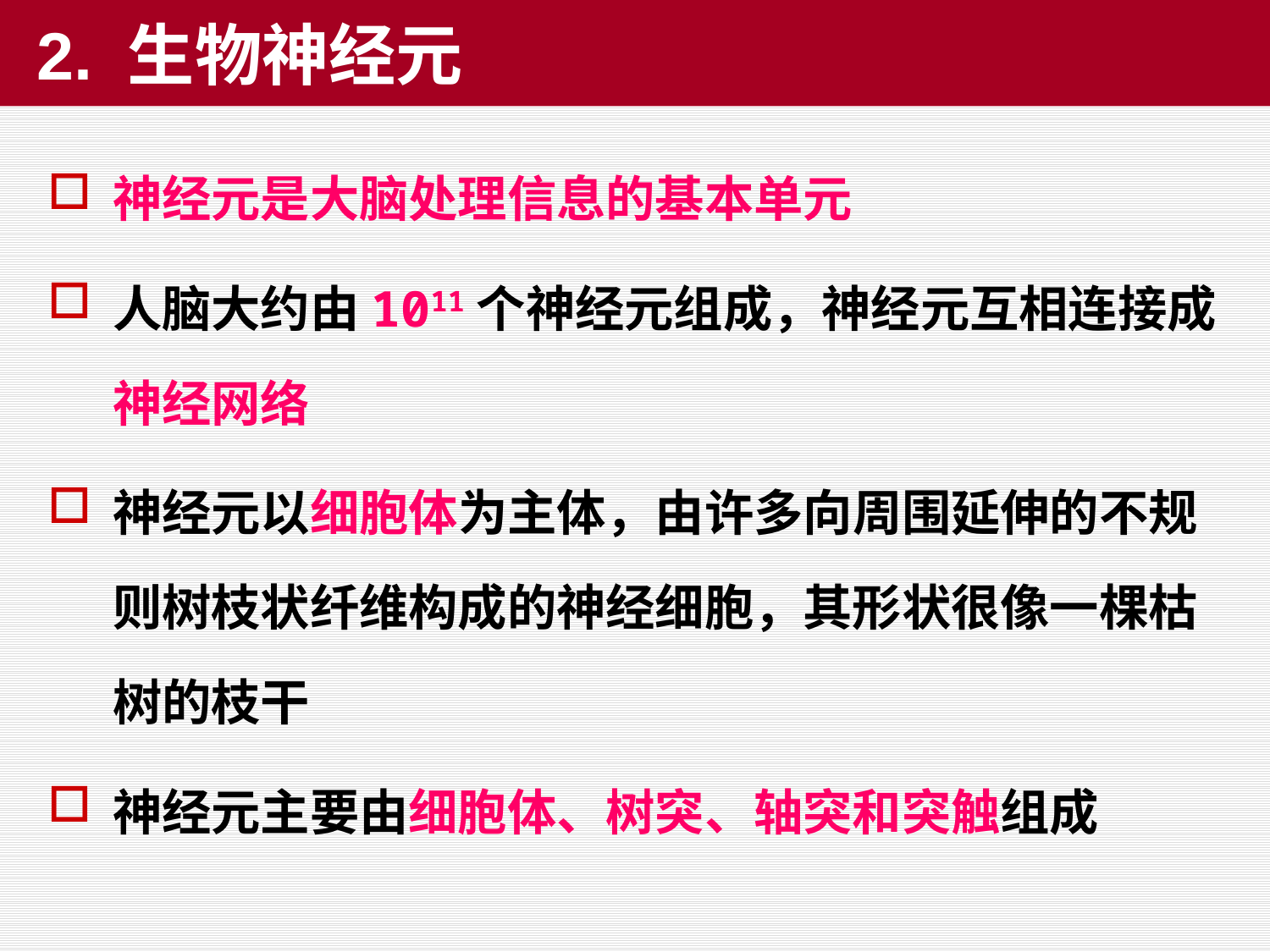

# 2. 生物神经元
神经元是大脑处理信息的基本单元
人脑大约由1011个神经元组成，神经元互相连接成神经网络
神经元以细胞体为主体，由许多向周围延伸的不规则树枝状纤维构成的神经细胞，其形状很像一棵枯树的枝干
神经元主要由细胞体、树突、轴突和突触组成